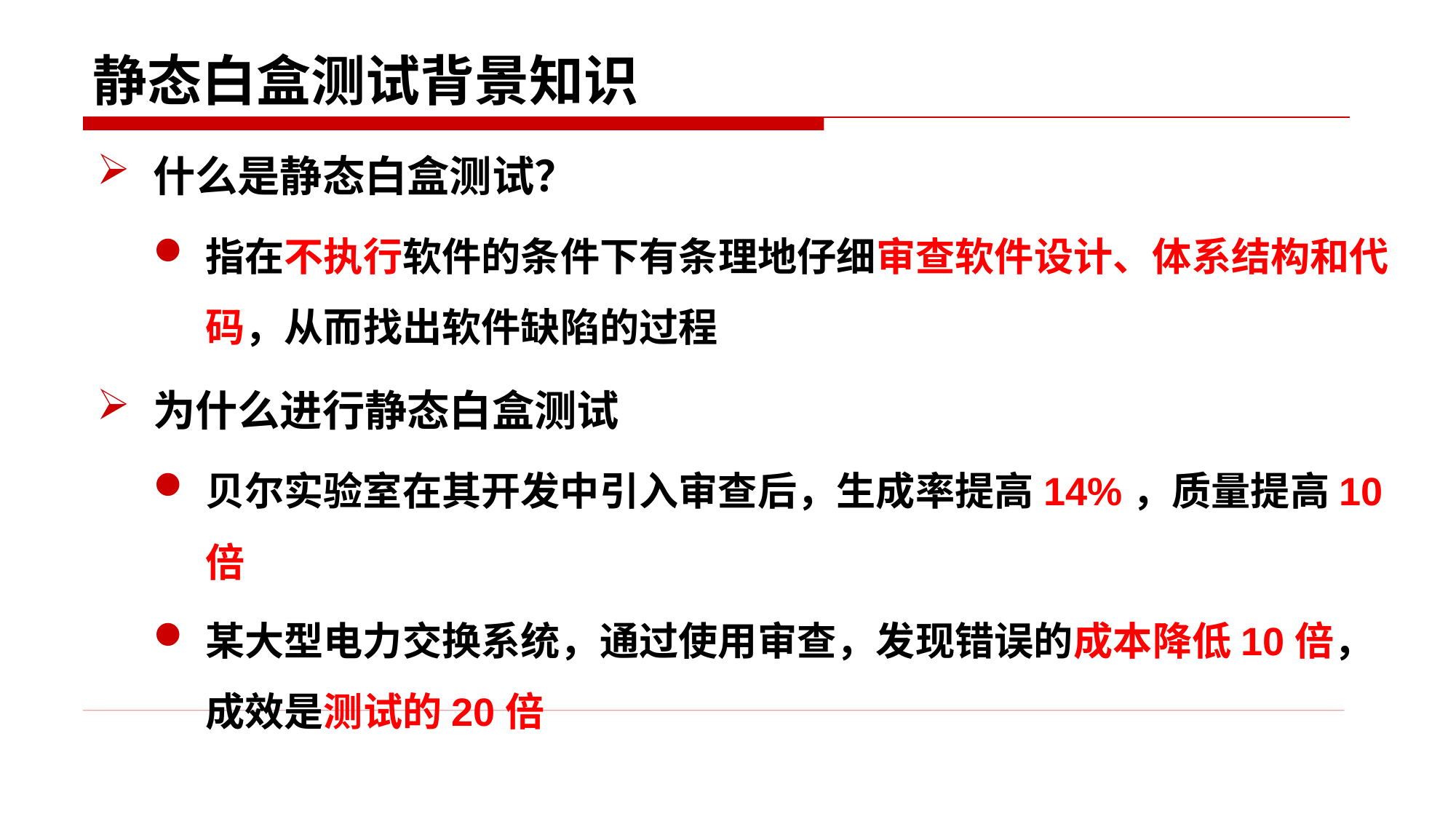

# 静态白盒测试背景知识
什么是静态白盒测试？
指在不执行软件的条件下有条理地仔细审查软件设计、体系结构和代码，从而找出软件缺陷的过程
为什么进行静态白盒测试
贝尔实验室在其开发中引入审查后，生成率提高14%，质量提高10倍
某大型电力交换系统，通过使用审查，发现错误的成本降低10倍，成效是测试的20倍